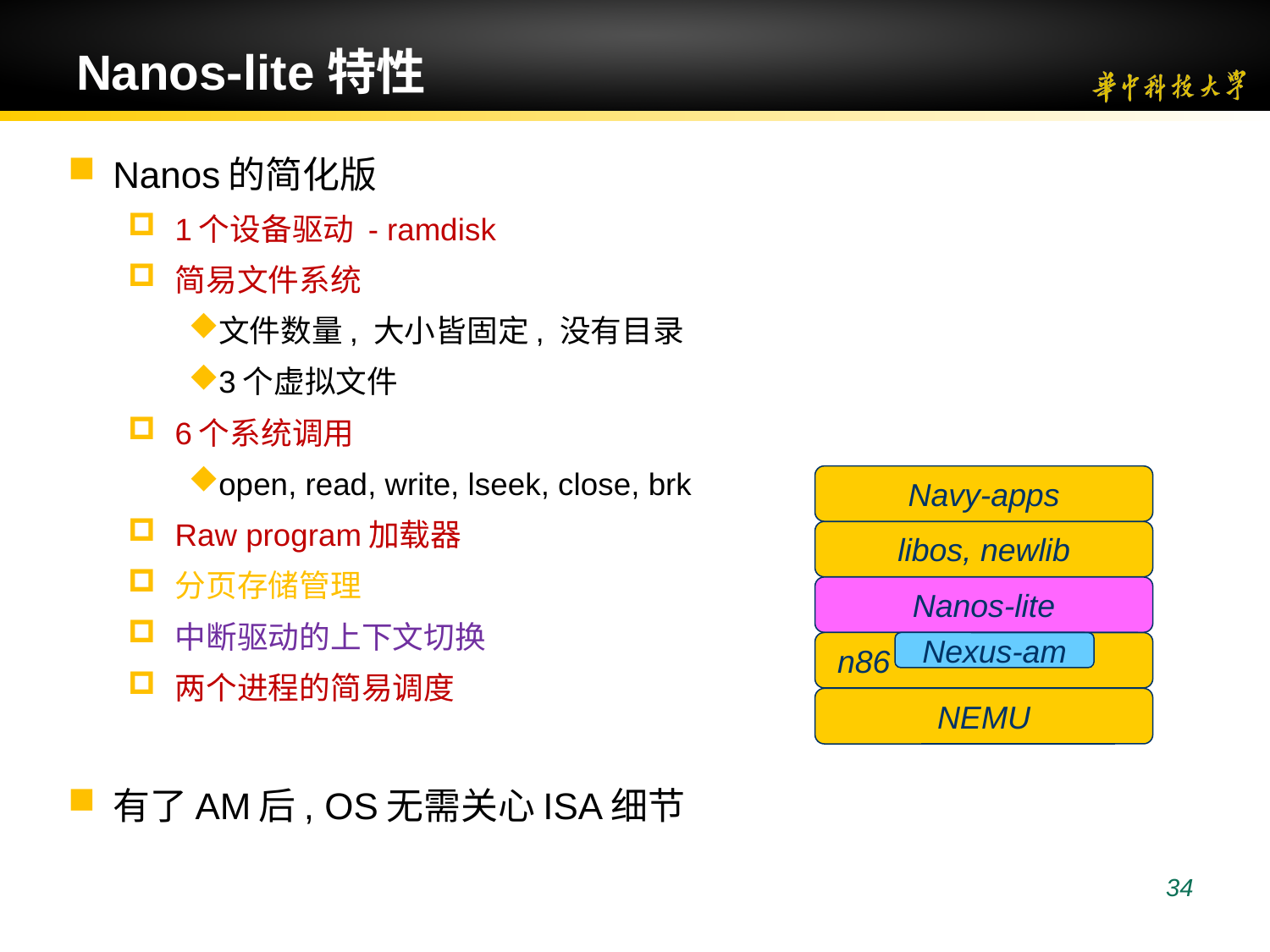

34
# Nanos-lite特性
Nanos的简化版
1个设备驱动 - ramdisk
简易文件系统
文件数量, 大小皆固定, 没有目录
3个虚拟文件
6个系统调用
open, read, write, lseek, close, brk
Raw program加载器
分页存储管理
中断驱动的上下文切换
两个进程的简易调度

有了AM后, OS无需关心ISA细节

Navy-apps
libos, newlib
Nanos-lite
n86
NEMU
Nexus-am